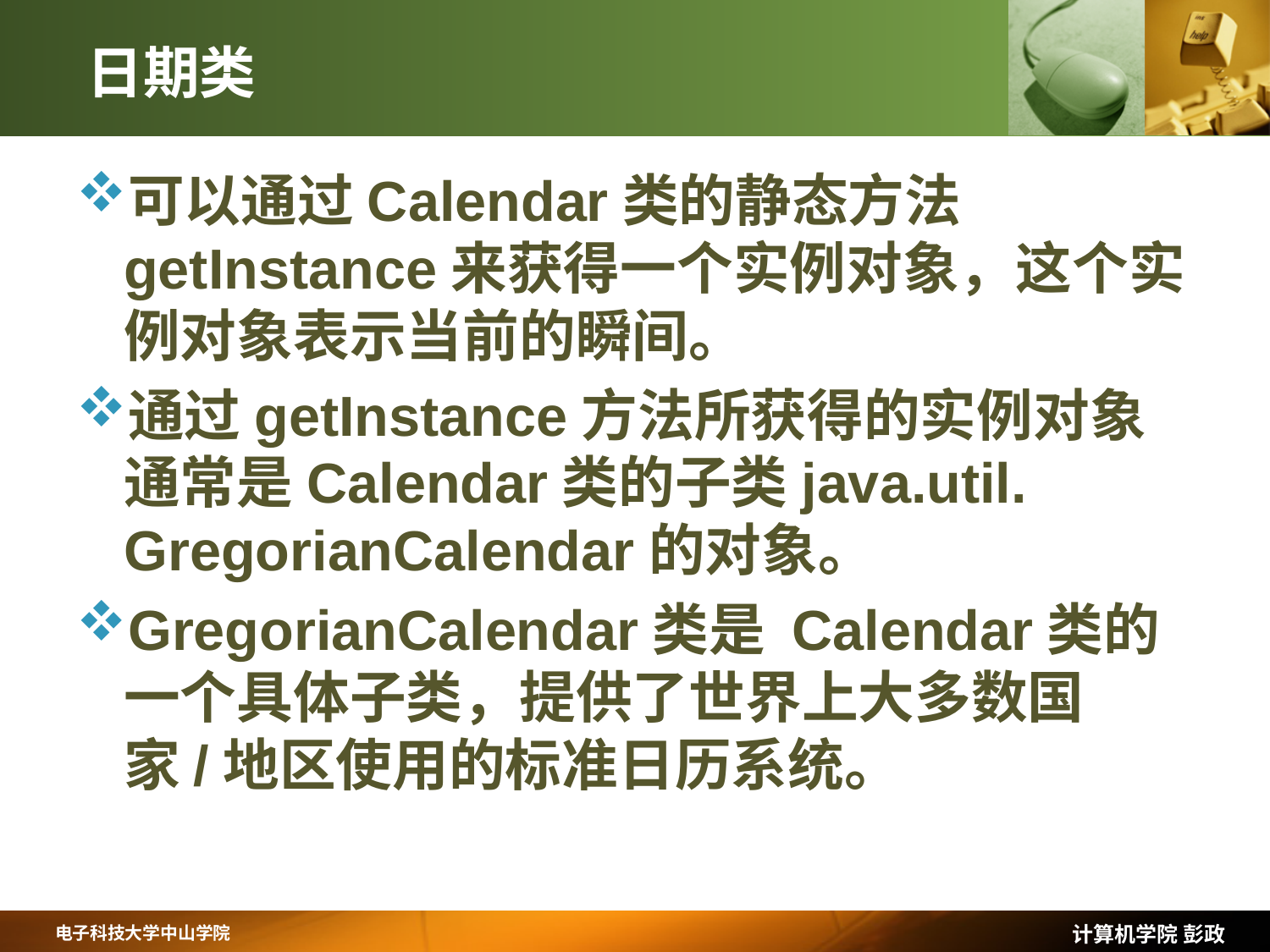

# 日期类
可以通过Calendar类的静态方法getInstance来获得一个实例对象，这个实例对象表示当前的瞬间。
通过getInstance方法所获得的实例对象通常是Calendar类的子类java.util. GregorianCalendar的对象。
GregorianCalendar类是 Calendar类的一个具体子类，提供了世界上大多数国家/地区使用的标准日历系统。
计算机学院 彭政
电子科技大学中山学院